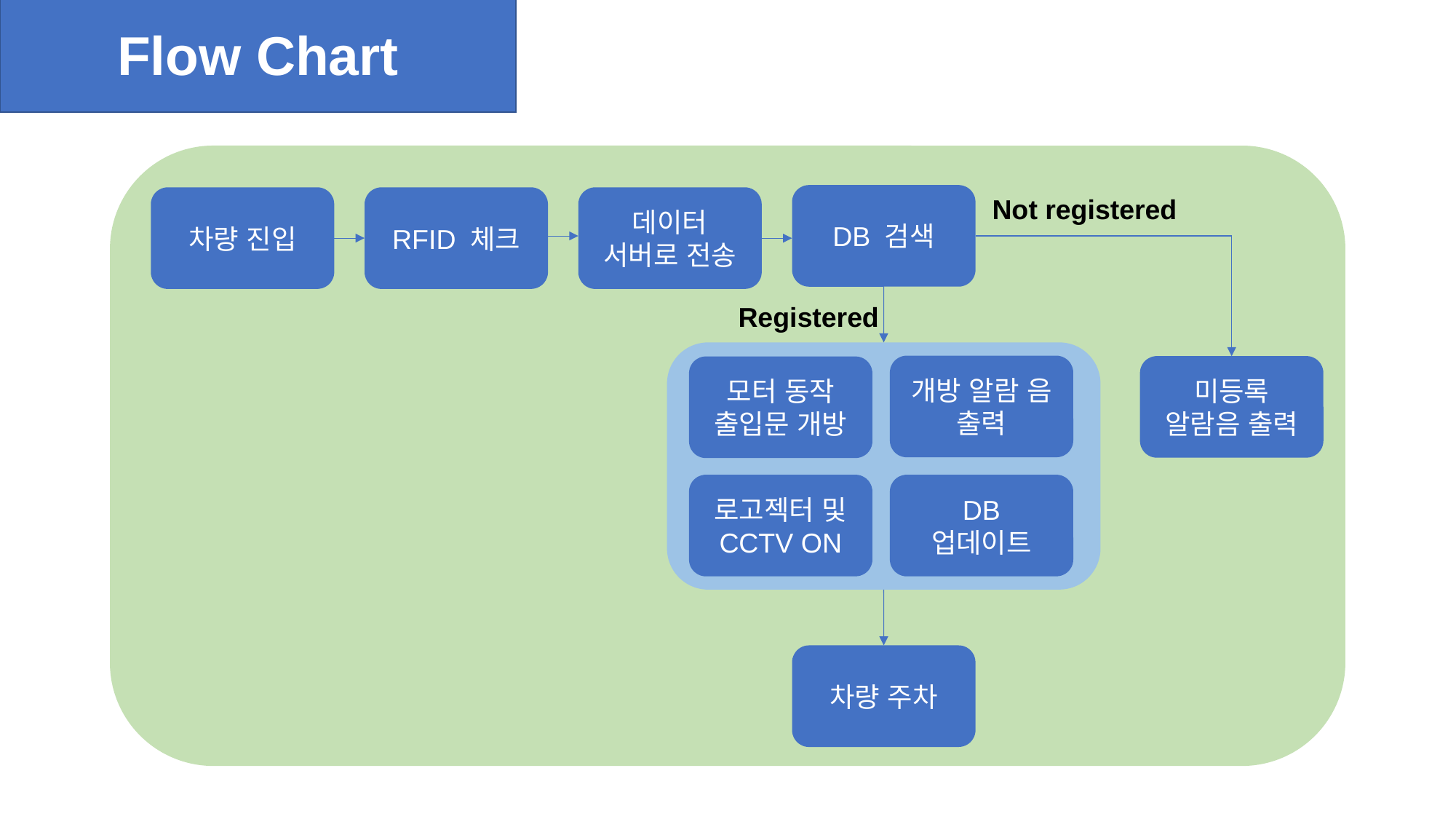

Flow Chart

DB 검색
Not registered
차량 진입
RFID 체크
데이터 서버로 전송
Registered

개방 알람 음 출력
미등록 알람음 출력
모터 동작
출입문 개방
로고젝터 및 CCTV ON
DB 업데이트
차량 주차